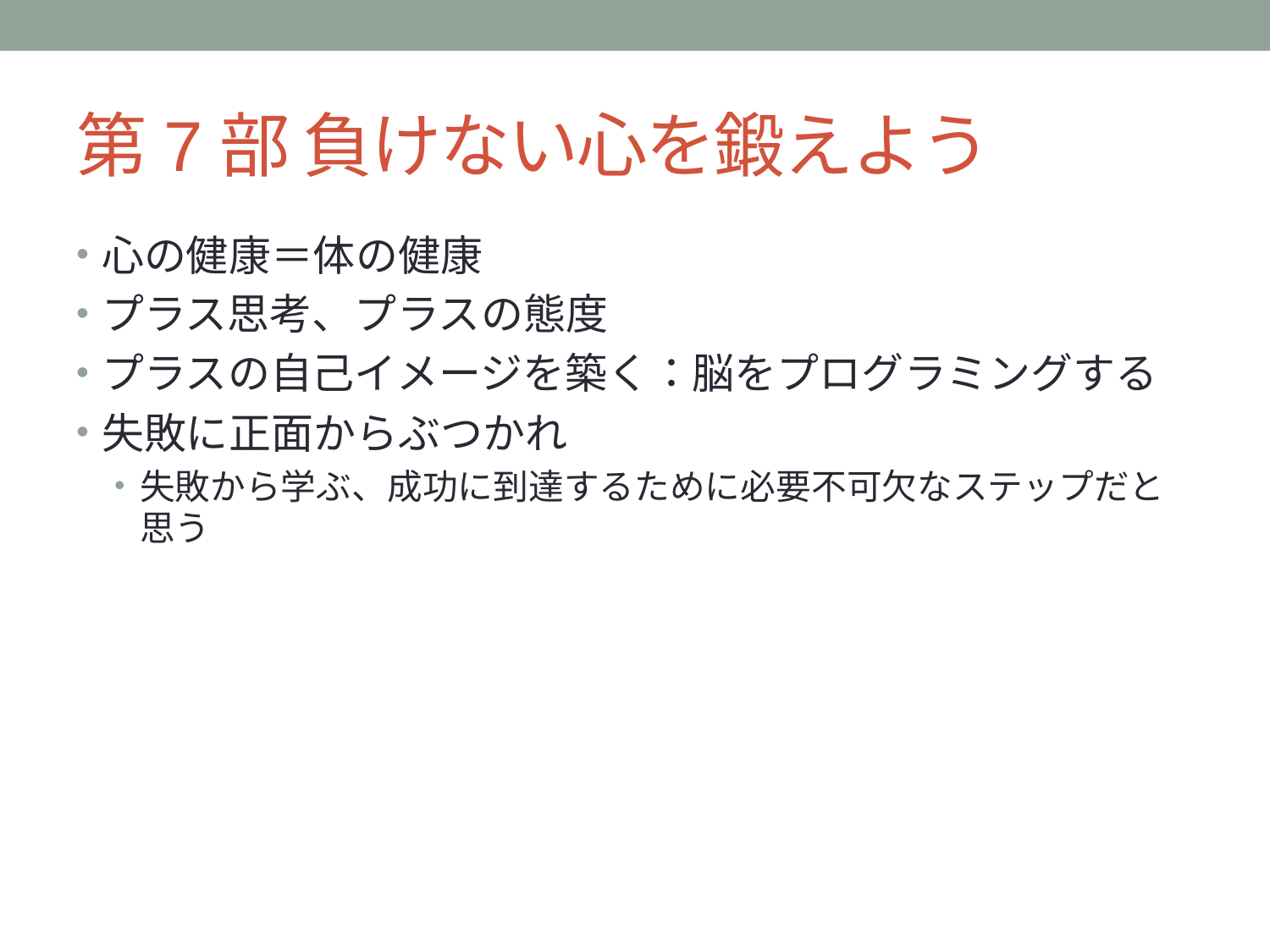

# 第7部 負けない心を鍛えよう
心の健康＝体の健康
プラス思考、プラスの態度
プラスの自己イメージを築く：脳をプログラミングする
失敗に正面からぶつかれ
失敗から学ぶ、成功に到達するために必要不可欠なステップだと思う